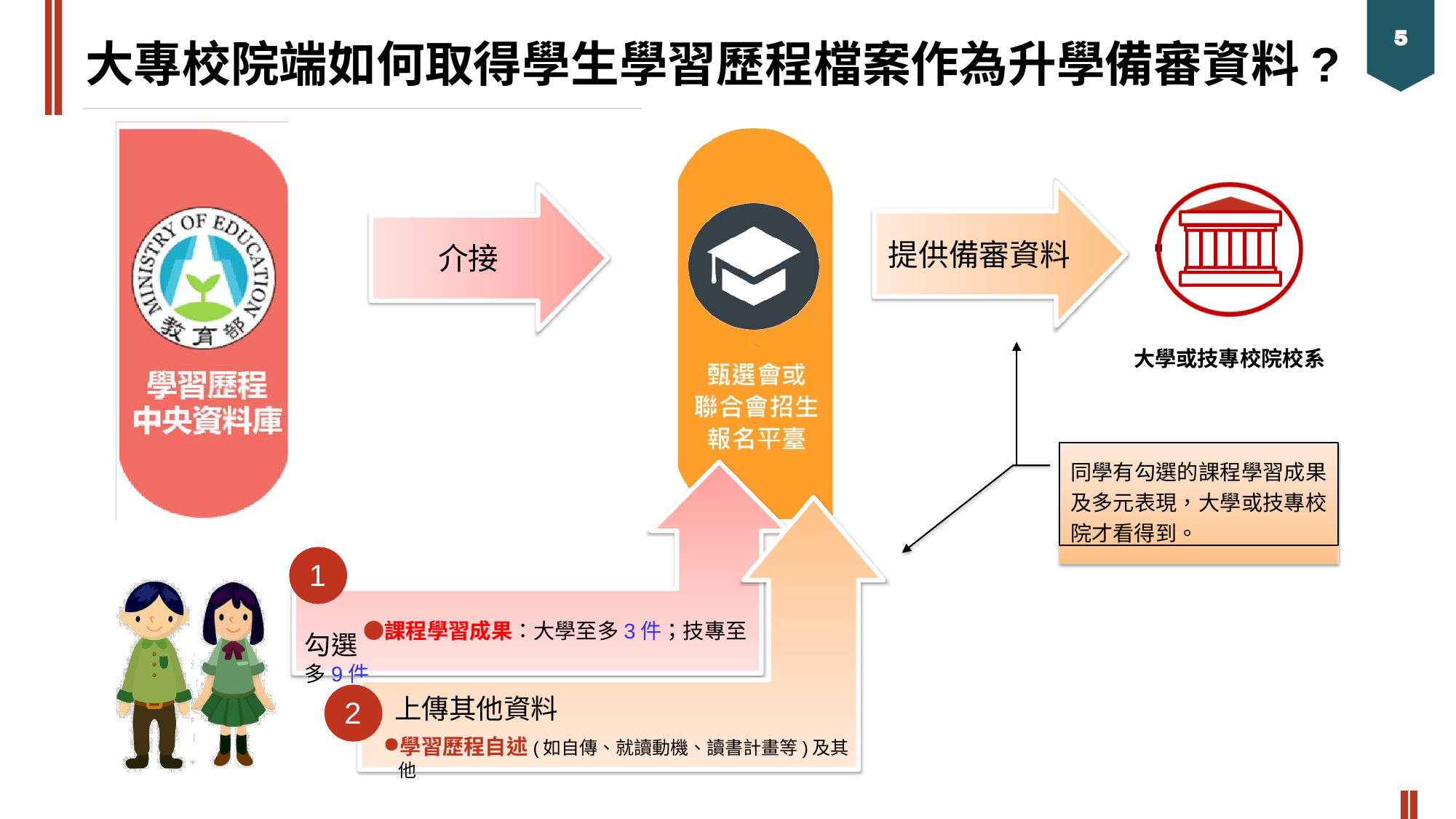

5
# 大專校院端如何取得學生學習歷程檔案作為升學備審資料?

提供備審資料
介接

大學或技專校院校系

同學有勾選的課程學習成果 及多元表現，大學或技專校 院才看得到。

1
勾選 ●課程學習成果：大學至多3件；技專至多9件
多元表現：至多10件

上傳其他資料
學習歷程自述(如自傳、就讀動機、讀書計畫等)及其他

2